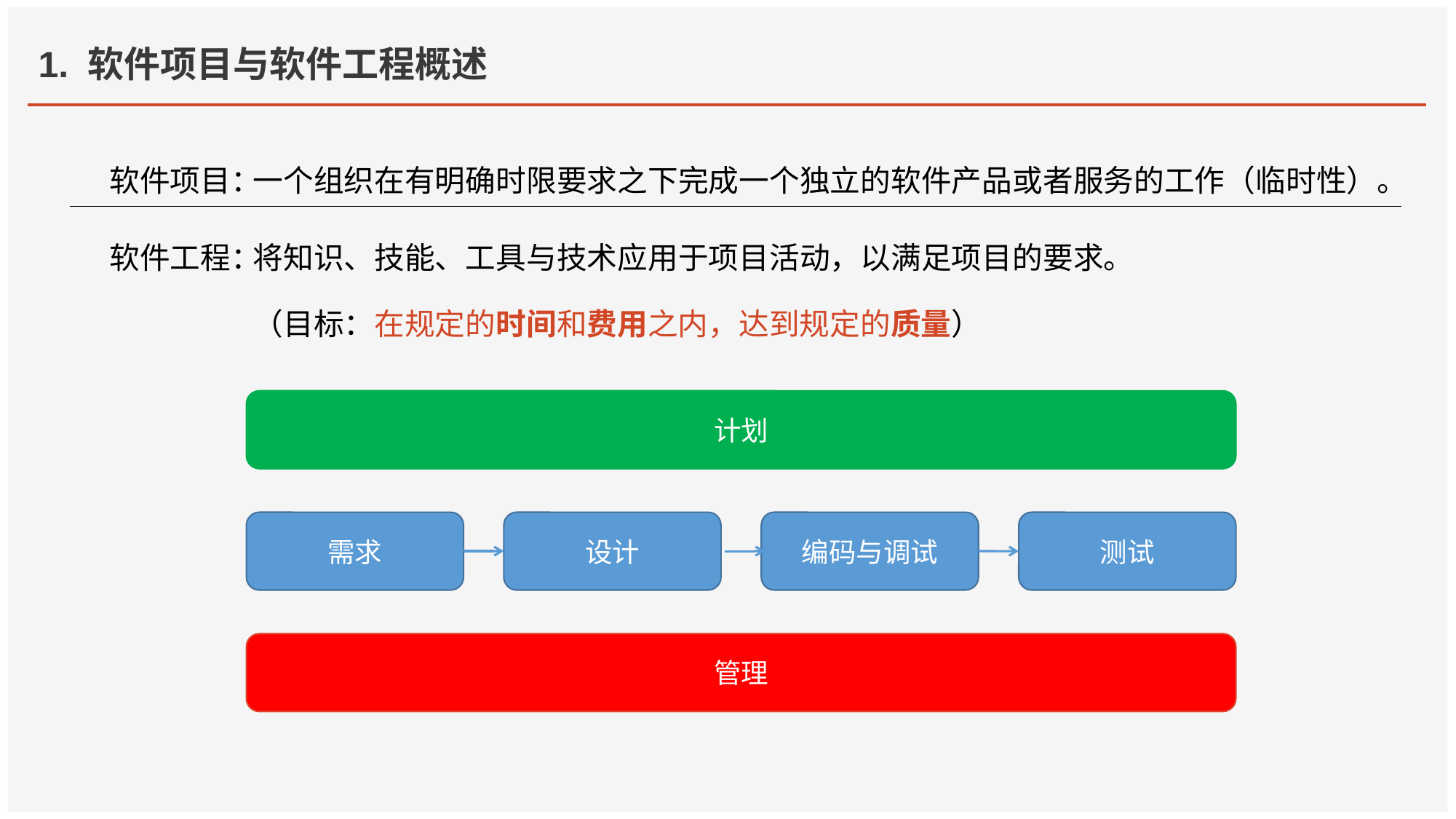

# 1. 软件项目与软件工程概述
| 软件项目： | 一个组织在有明确时限要求之下完成一个独立的软件产品或者服务的工作（临时性）。 |
| --- | --- |
| 软件工程： | 将知识、技能、工具与技术应用于项目活动，以满足项目的要求。 （目标：在规定的时间和费用之内，达到规定的质量） |
计划
需求
设计
编码与调试
测试
管理